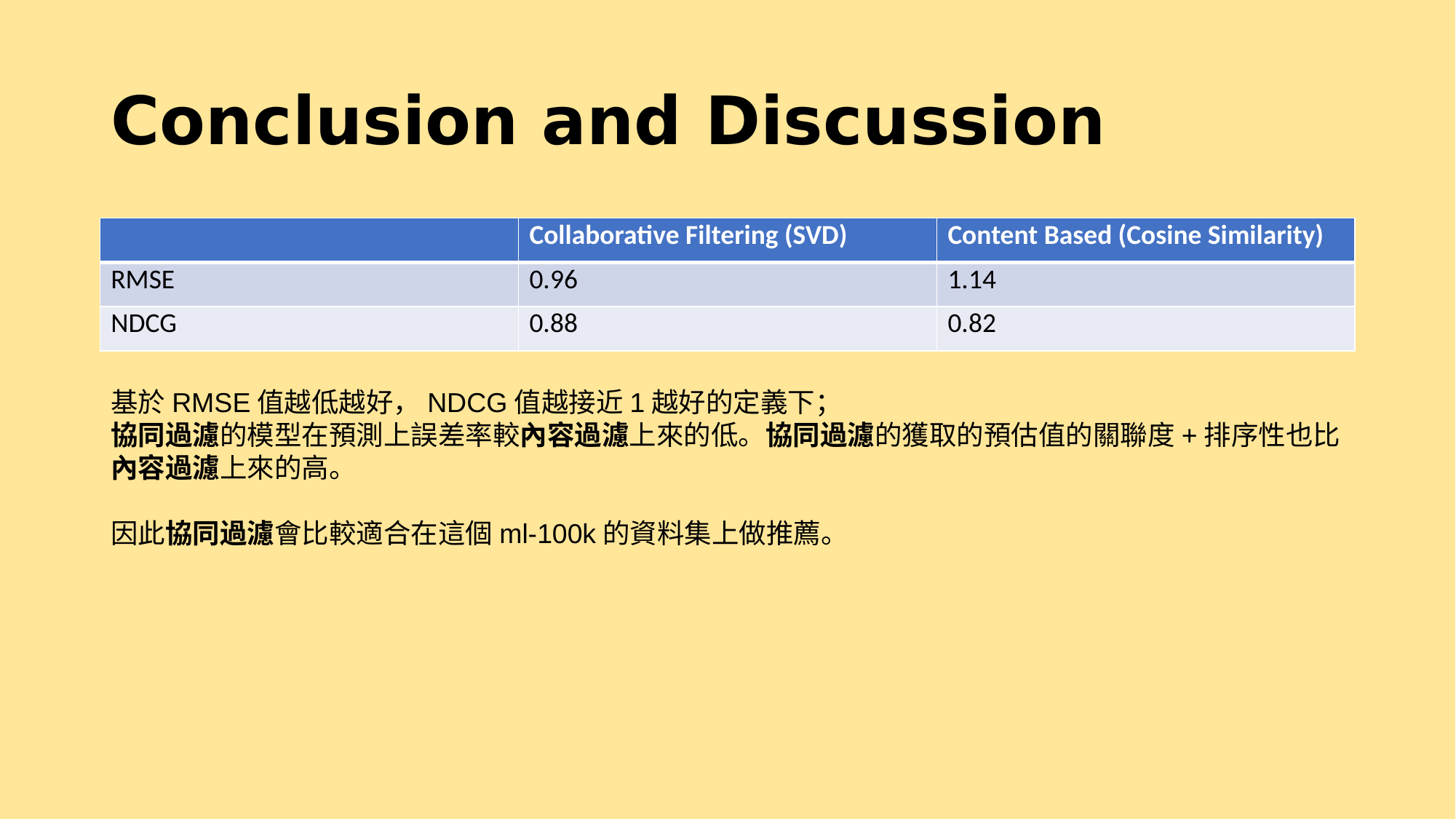

# Conclusion and Discussion
|  | Collaborative Filtering (SVD) | Content Based (Cosine Similarity) |
| --- | --- | --- |
| RMSE | 0.96 | 1.14 |
| NDCG | 0.88 | 0.82 |
基於RMSE值越低越好，NDCG值越接近1越好的定義下；
協同過濾的模型在預測上誤差率較內容過濾上來的低。協同過濾的獲取的預估值的關聯度+排序性也比內容過濾上來的高。

因此協同過濾會比較適合在這個ml-100k的資料集上做推薦。